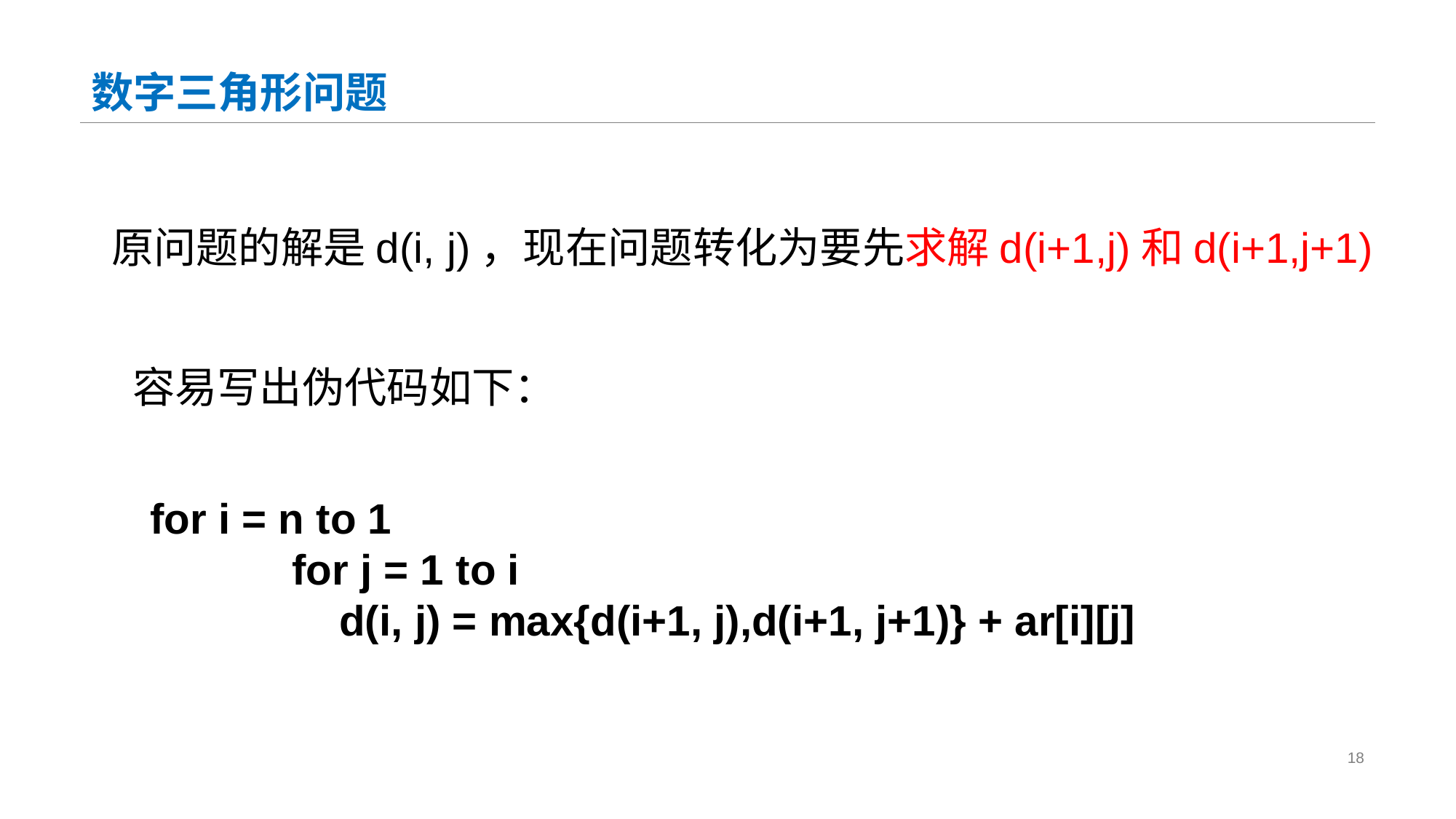

# 数字三角形问题
原问题的解是d(i, j)，现在问题转化为要先求解d(i+1,j)和d(i+1,j+1)
容易写出伪代码如下：
for i = n to 1
            for j = 1 to i
                d(i, j) = max{d(i+1, j),d(i+1, j+1)} + ar[i][j]
18